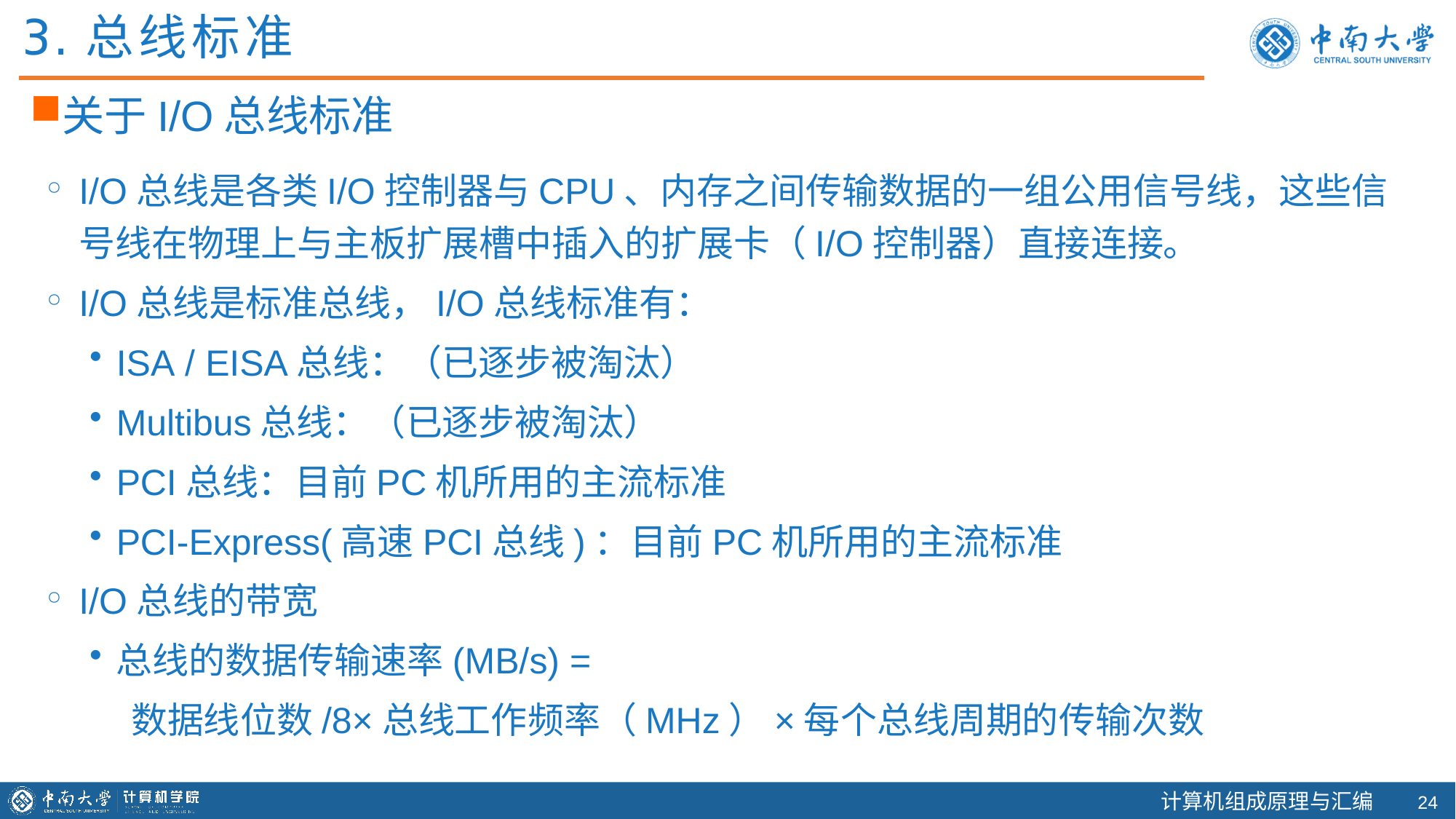

3.总线标准
关于I/O总线标准
I/O总线是各类I/O控制器与CPU、内存之间传输数据的一组公用信号线，这些信号线在物理上与主板扩展槽中插入的扩展卡（I/O控制器）直接连接。
I/O总线是标准总线，I/O总线标准有：
ISA / EISA总线：（已逐步被淘汰）
Multibus总线：（已逐步被淘汰）
PCI总线：目前PC机所用的主流标准
PCI-Express(高速PCI总线)：目前PC机所用的主流标准
I/O总线的带宽
总线的数据传输速率(MB/s) =
    数据线位数/8×总线工作频率（MHz）×每个总线周期的传输次数
24